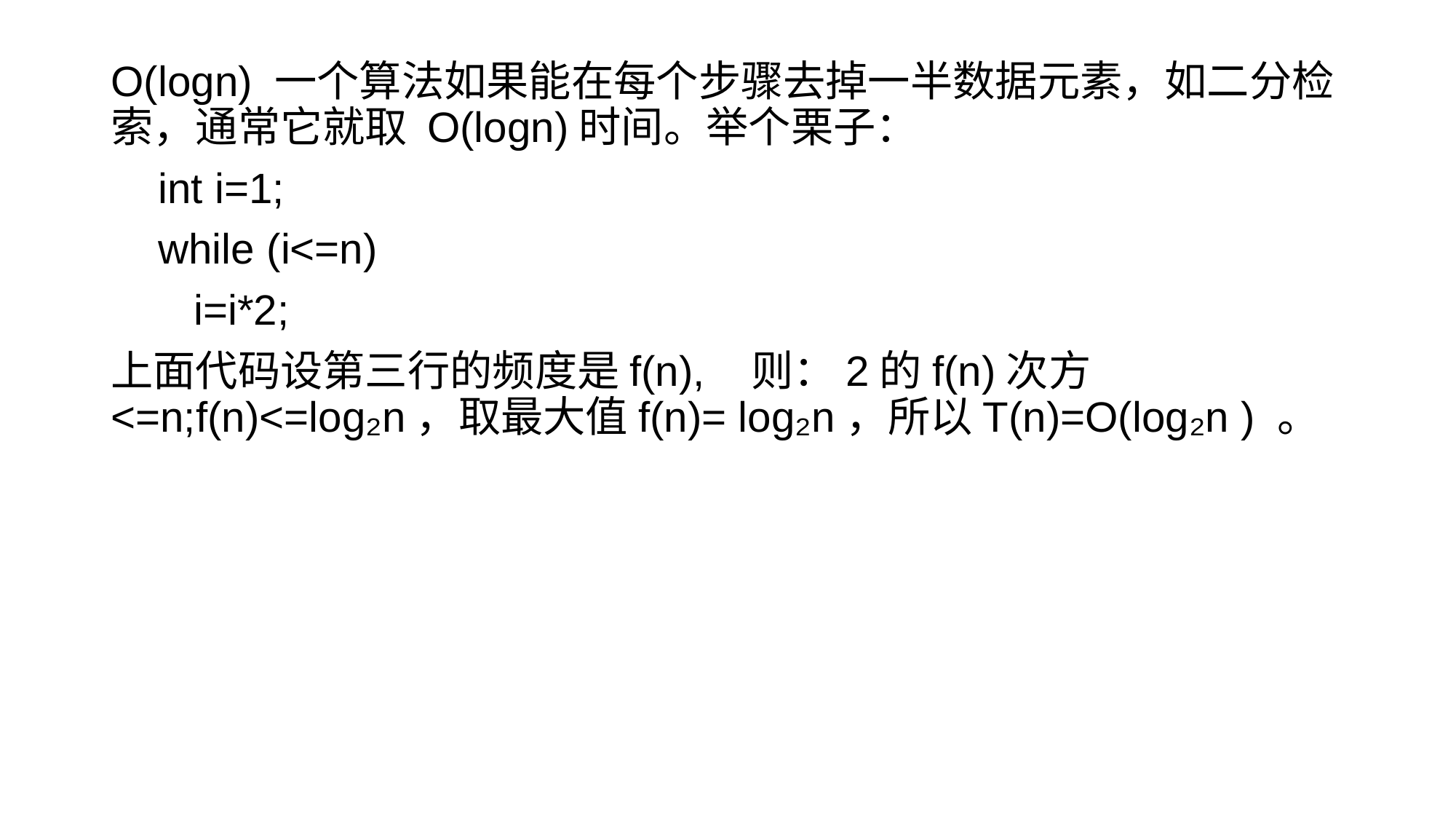

O(logn) 一个算法如果能在每个步骤去掉一半数据元素，如二分检索，通常它就取 O(logn)时间。举个栗子：
    int i=1;
    while (i<=n)
       i=i*2;
上面代码设第三行的频度是f(n),   则：2的f(n)次方<=n;f(n)<=log₂n，取最大值f(n)= log₂n，所以T(n)=O(log₂n ) 。